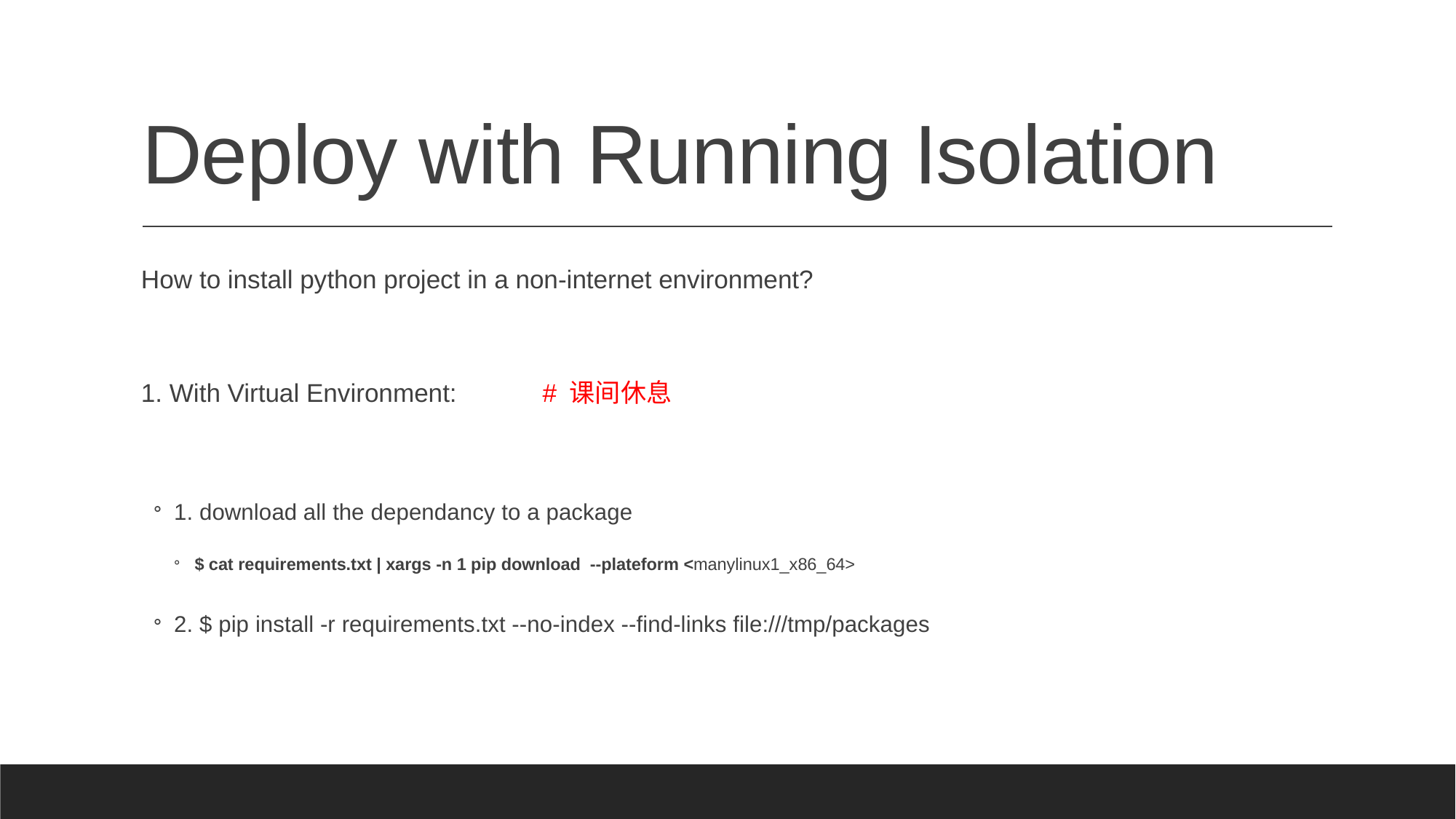

# Deploy with Running Isolation
How to install python project in a non-internet environment?

1. With Virtual Environment:            # 课间休息

1. download all the dependancy to a package
$ cat requirements.txt | xargs -n 1 pip download  --plateform <manylinux1_x86_64>
2. $ pip install -r requirements.txt --no-index --find-links file:///tmp/packages